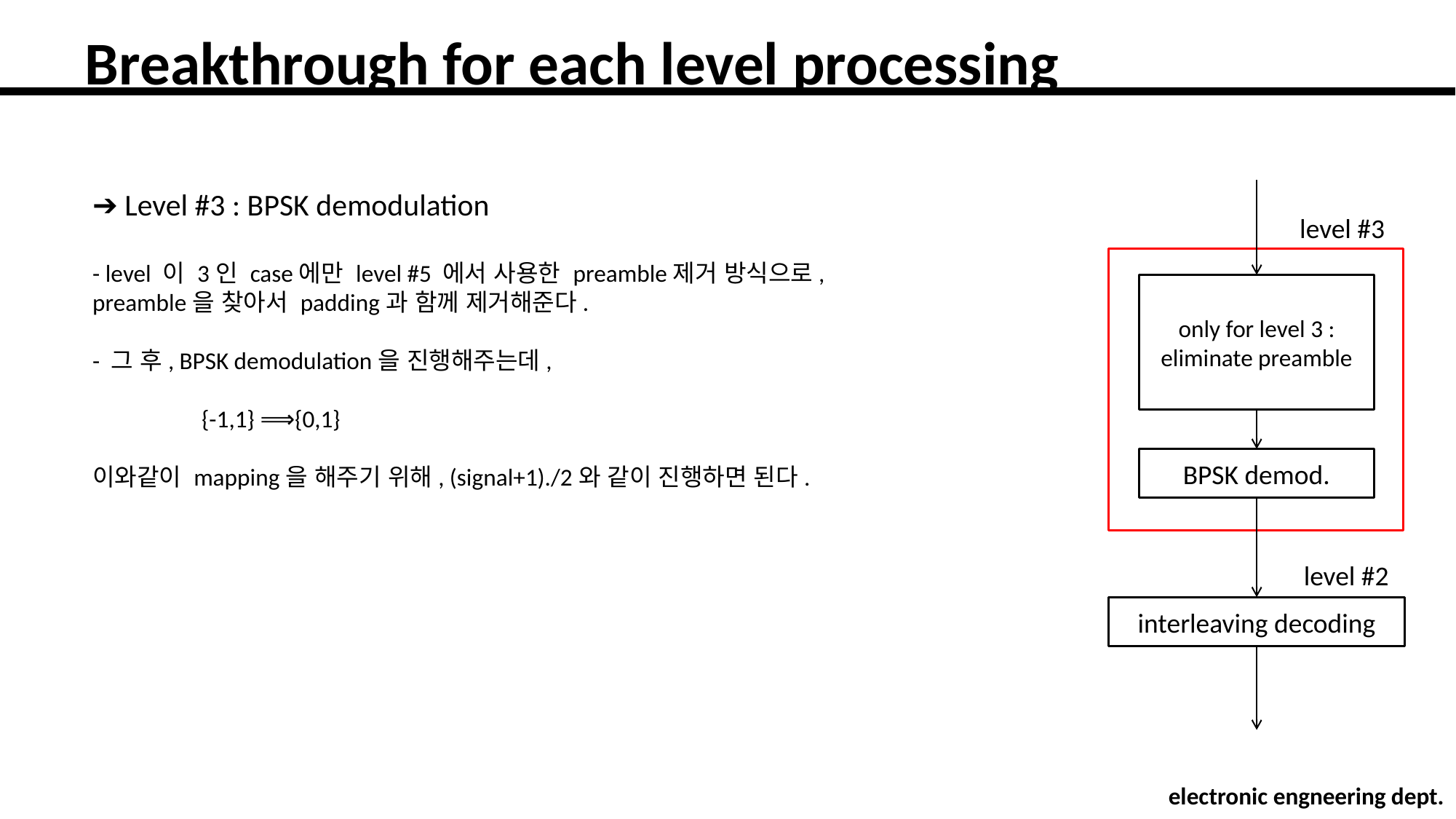

# Breakthrough for each level processing

➔ Level #3 : BPSK demodulation

- level 이 3인 case에만 level #5 에서 사용한 preamble제거 방식으로,
preamble을 찾아서 padding과 함께 제거해준다.

- 그 후, BPSK demodulation을 진행해주는데,

	{-1,1} ⟹{0,1}

이와같이 mapping을 해주기 위해, (signal+1)./2와 같이 진행하면 된다.
level #3

only for level 3 :
eliminate preamble
BPSK demod.
level #2
interleaving decoding
electronic engneering dept.